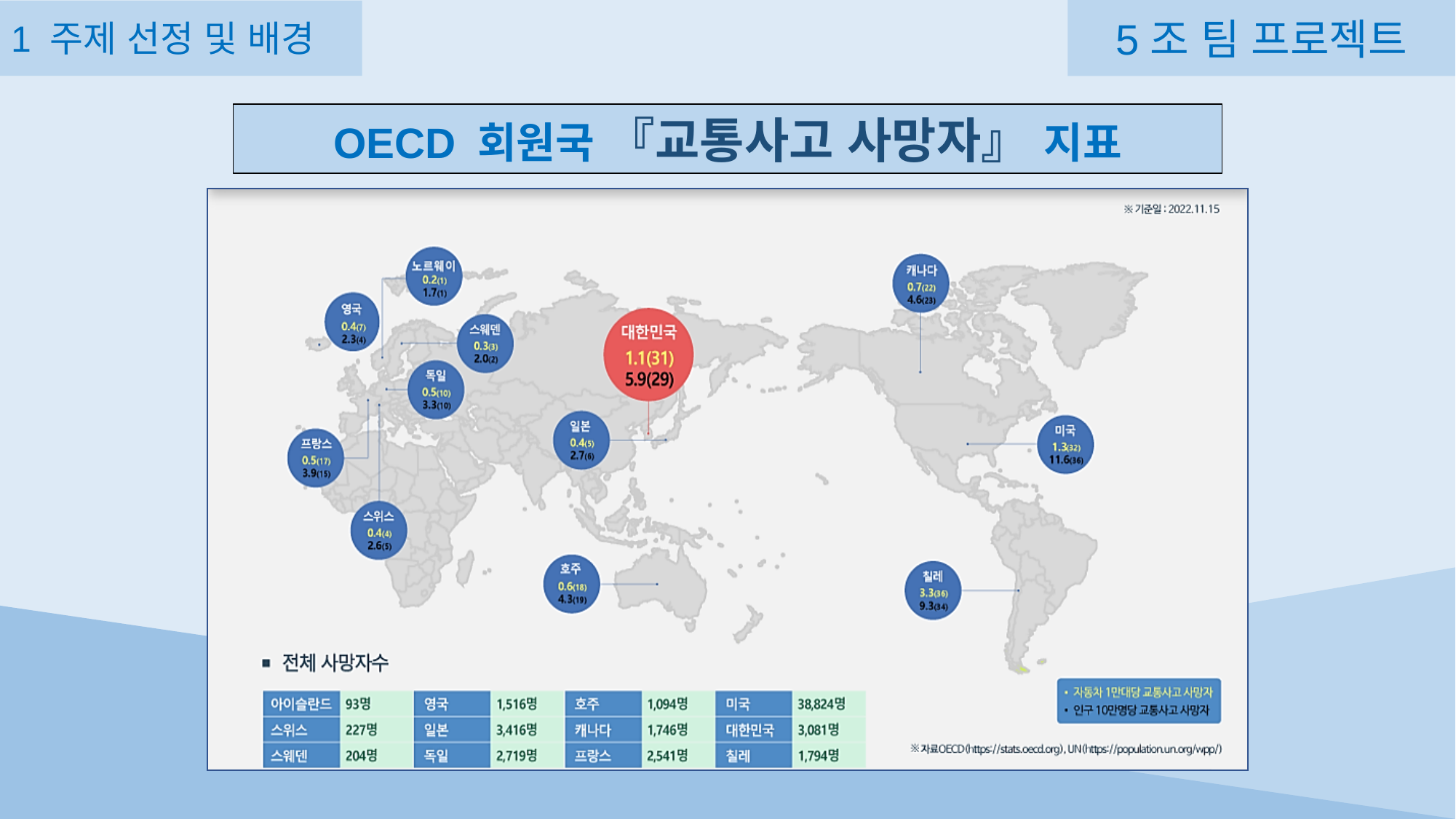

5조 팀 프로젝트

1 주제 선정 및 배경
OECD 회원국 『교통사고 사망자』 지표